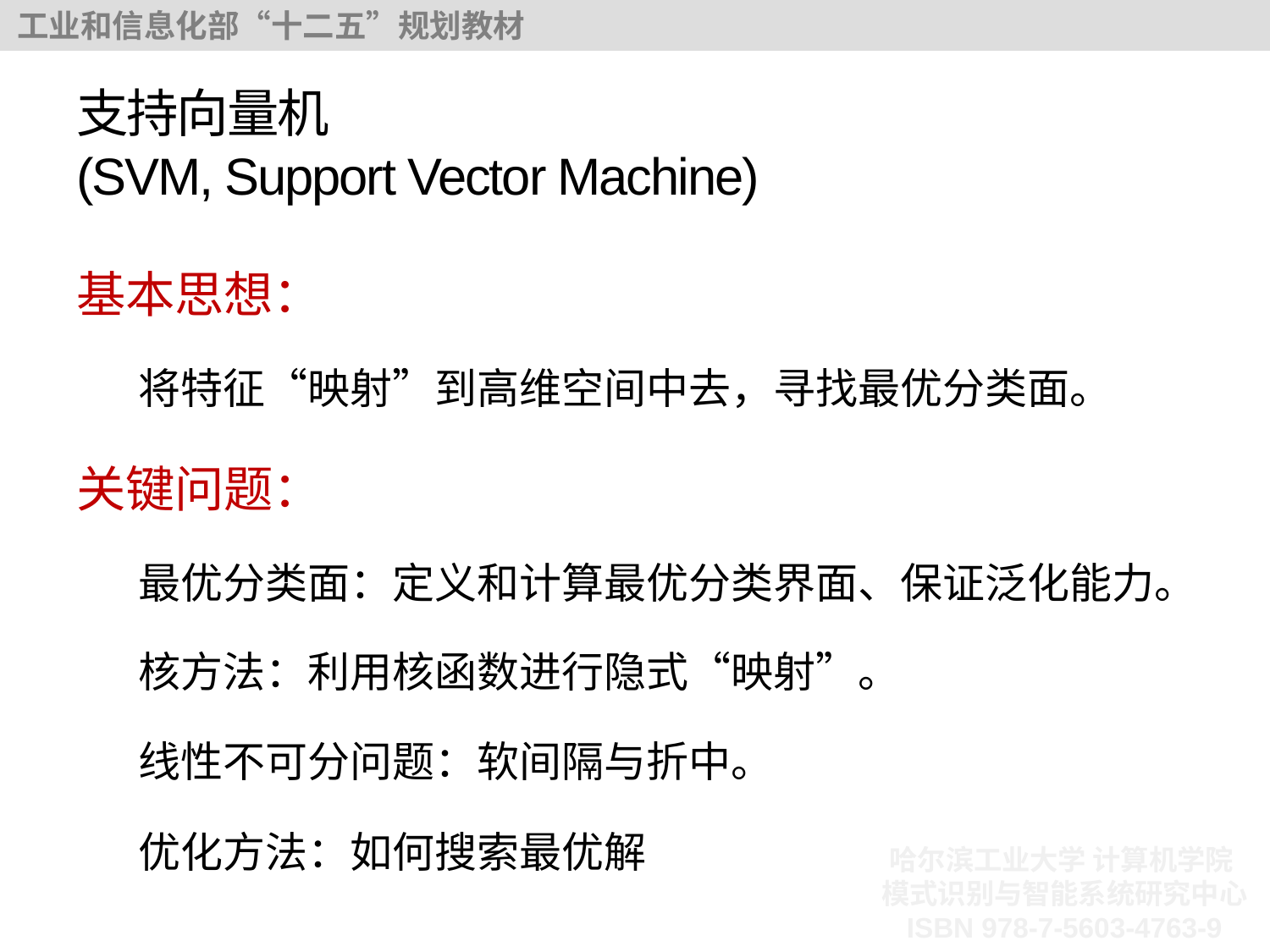

# 支持向量机 (SVM, Support Vector Machine)
基本思想：
将特征“映射”到高维空间中去，寻找最优分类面。
关键问题：
最优分类面：定义和计算最优分类界面、保证泛化能力。
核方法：利用核函数进行隐式“映射”。
线性不可分问题：软间隔与折中。
优化方法：如何搜索最优解